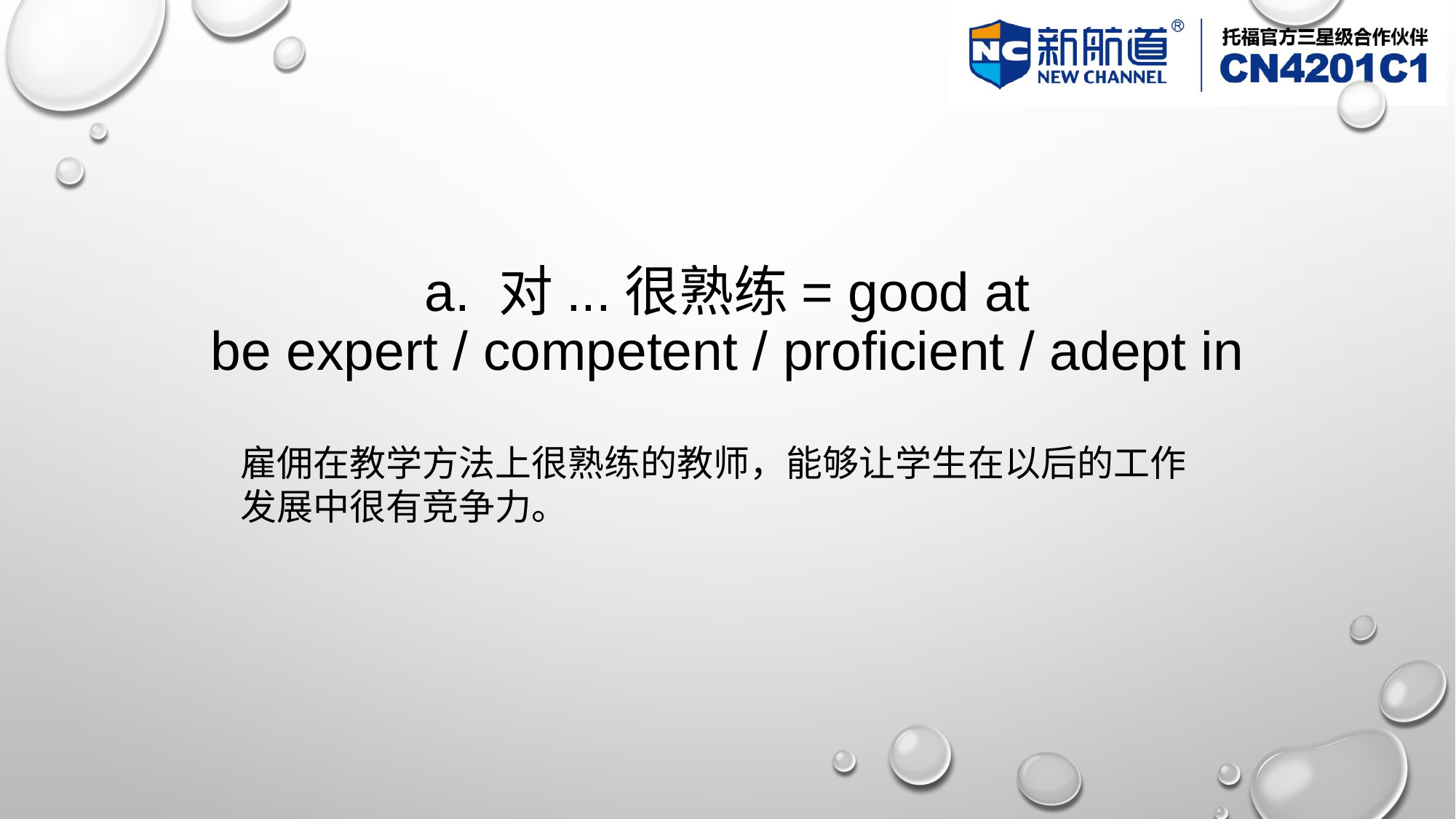

# a. 对...很熟练= good at be expert / competent / proficient / adept in

雇佣在教学方法上很熟练的教师，能够让学生在以后的工作发展中很有竞争力。